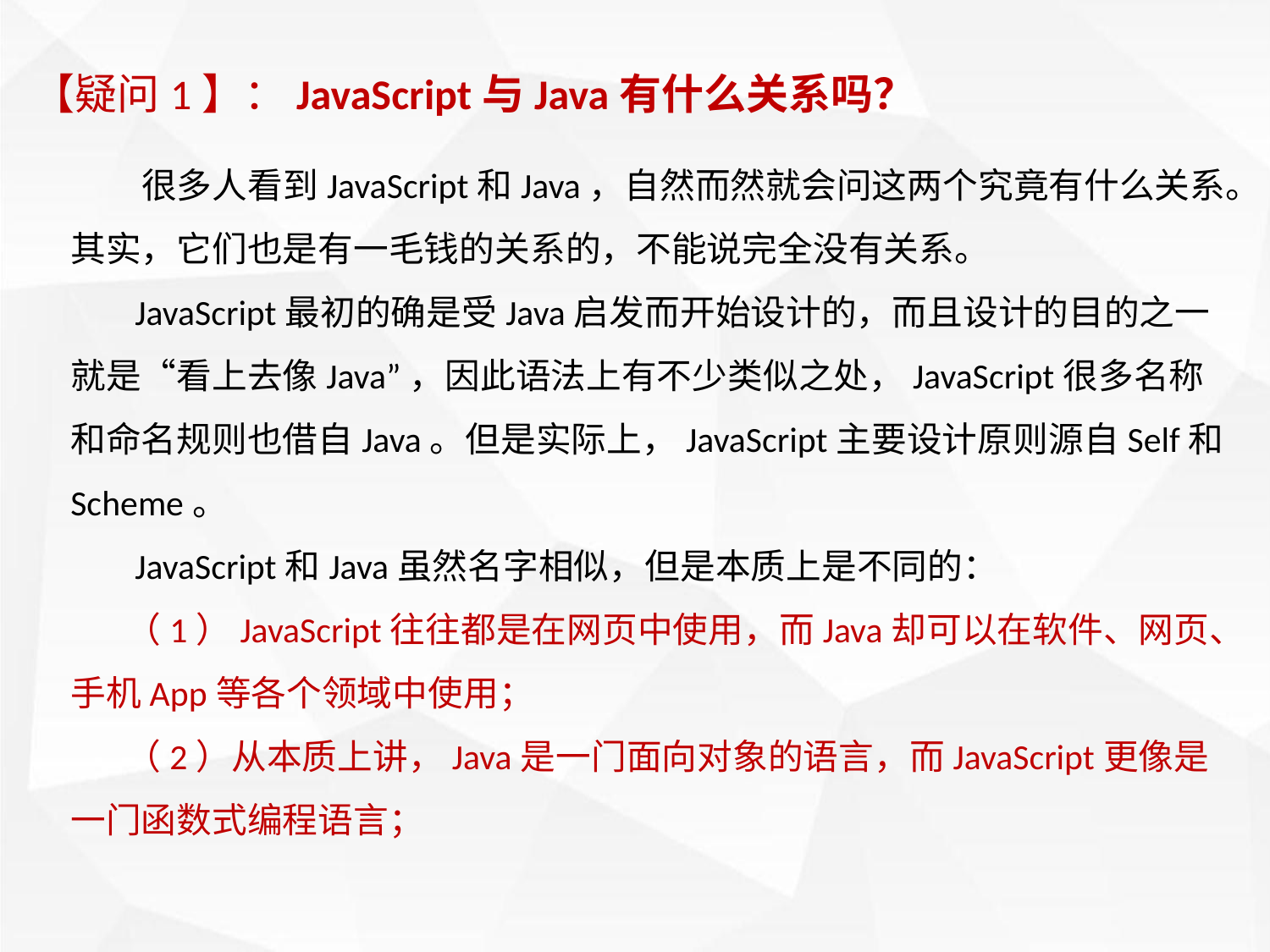

【疑问1】：JavaScript与Java有什么关系吗？
        很多人看到JavaScript和Java，自然而然就会问这两个究竟有什么关系。其实，它们也是有一毛钱的关系的，不能说完全没有关系。
        JavaScript最初的确是受Java启发而开始设计的，而且设计的目的之一就是“看上去像Java”，因此语法上有不少类似之处，JavaScript很多名称和命名规则也借自Java。但是实际上，JavaScript主要设计原则源自Self和Scheme。
        JavaScript和Java虽然名字相似，但是本质上是不同的：
      （1）JavaScript往往都是在网页中使用，而Java却可以在软件、网页、手机App等各个领域中使用；
      （2）从本质上讲，Java是一门面向对象的语言，而JavaScript更像是一门函数式编程语言；